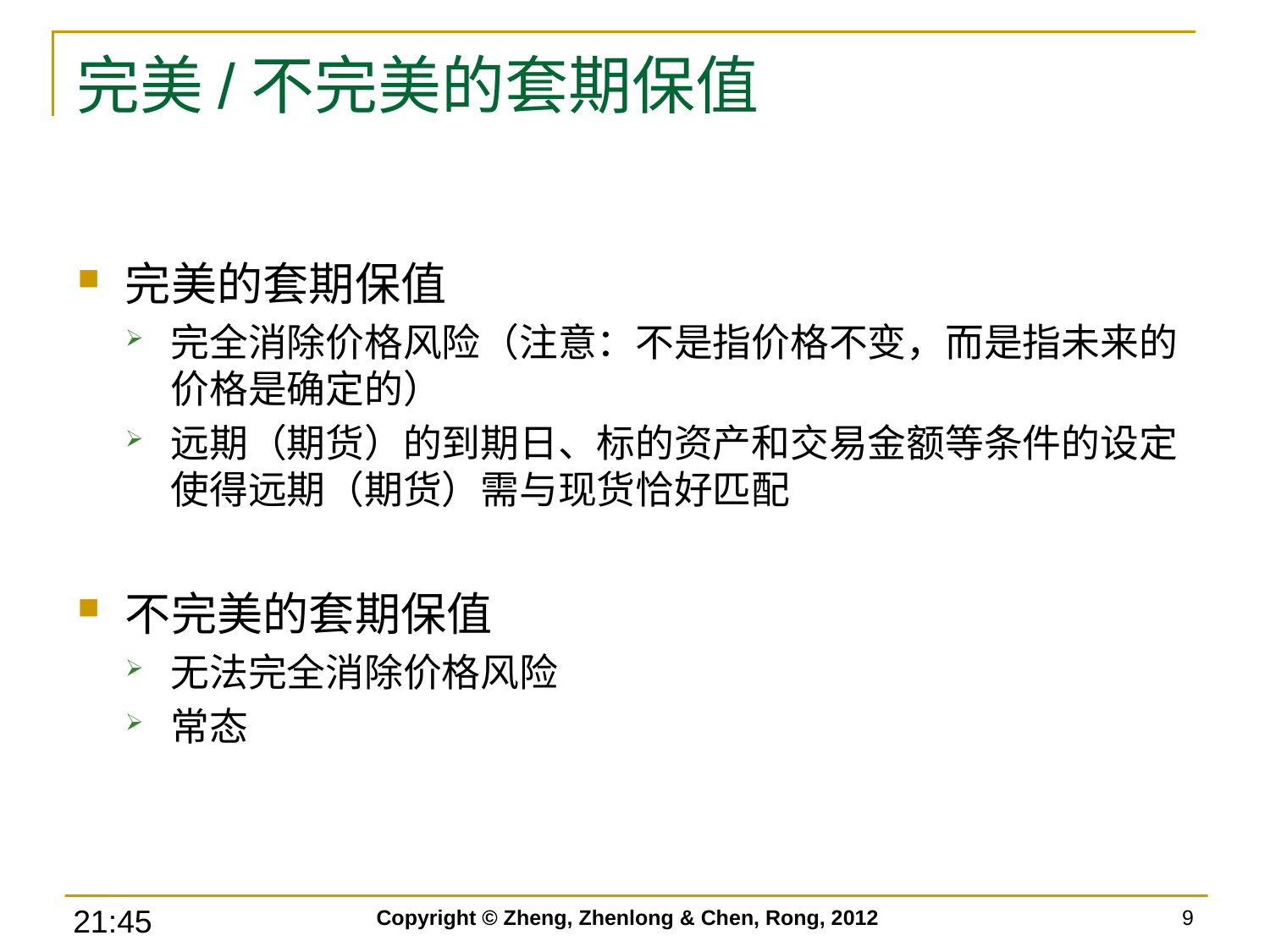

# 完美/不完美的套期保值

完美的套期保值
完全消除价格风险（注意：不是指价格不变，而是指未来的价格是确定的）
远期（期货）的到期日、标的资产和交易金额等条件的设定使得远期（期货）需与现货恰好匹配

不完美的套期保值
无法完全消除价格风险
常态
Copyright © Zheng, Zhenlong & Chen, Rong, 2012
9